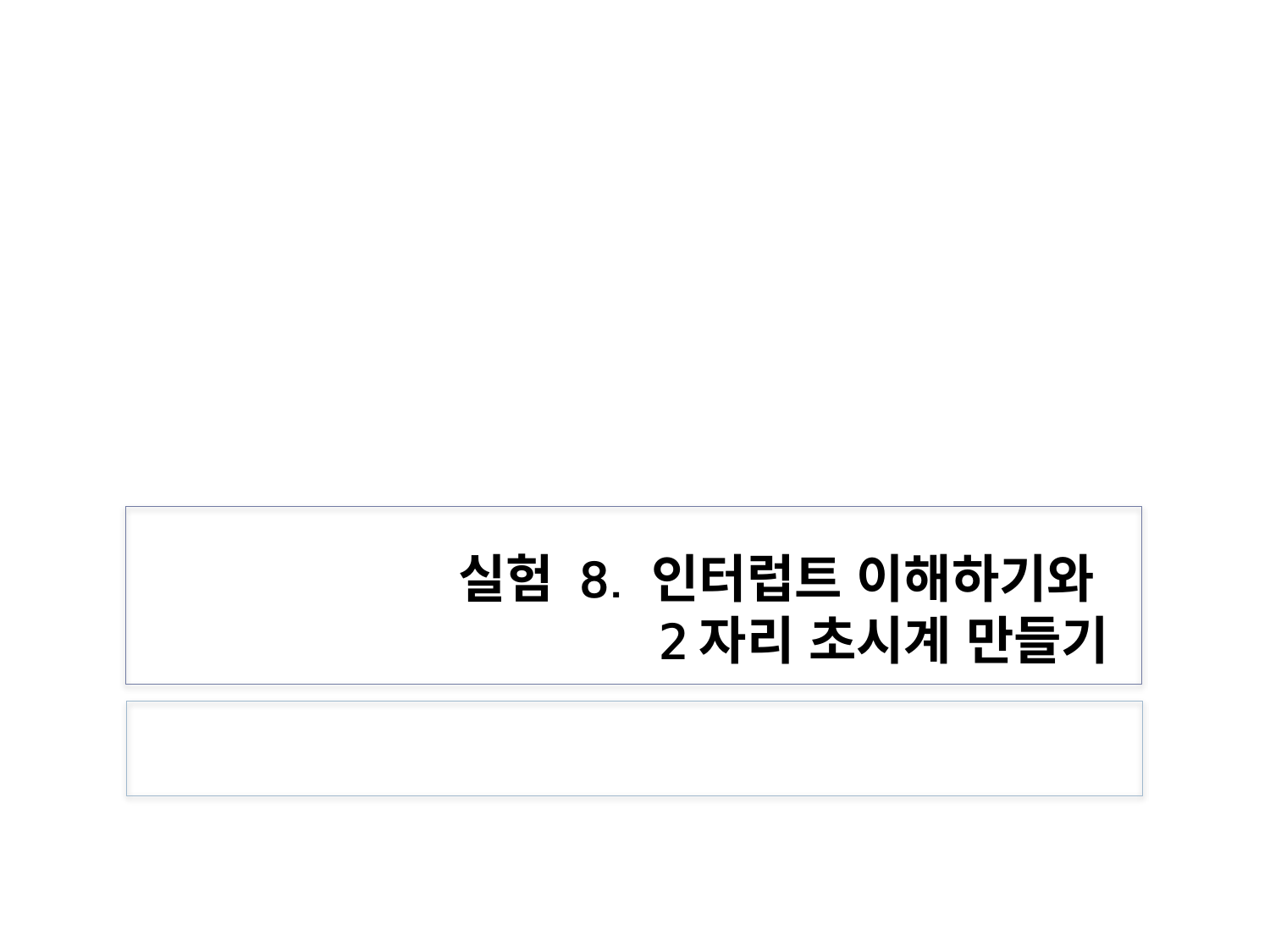

# 실험 8. 인터럽트 이해하기와 2자리 초시계 만들기